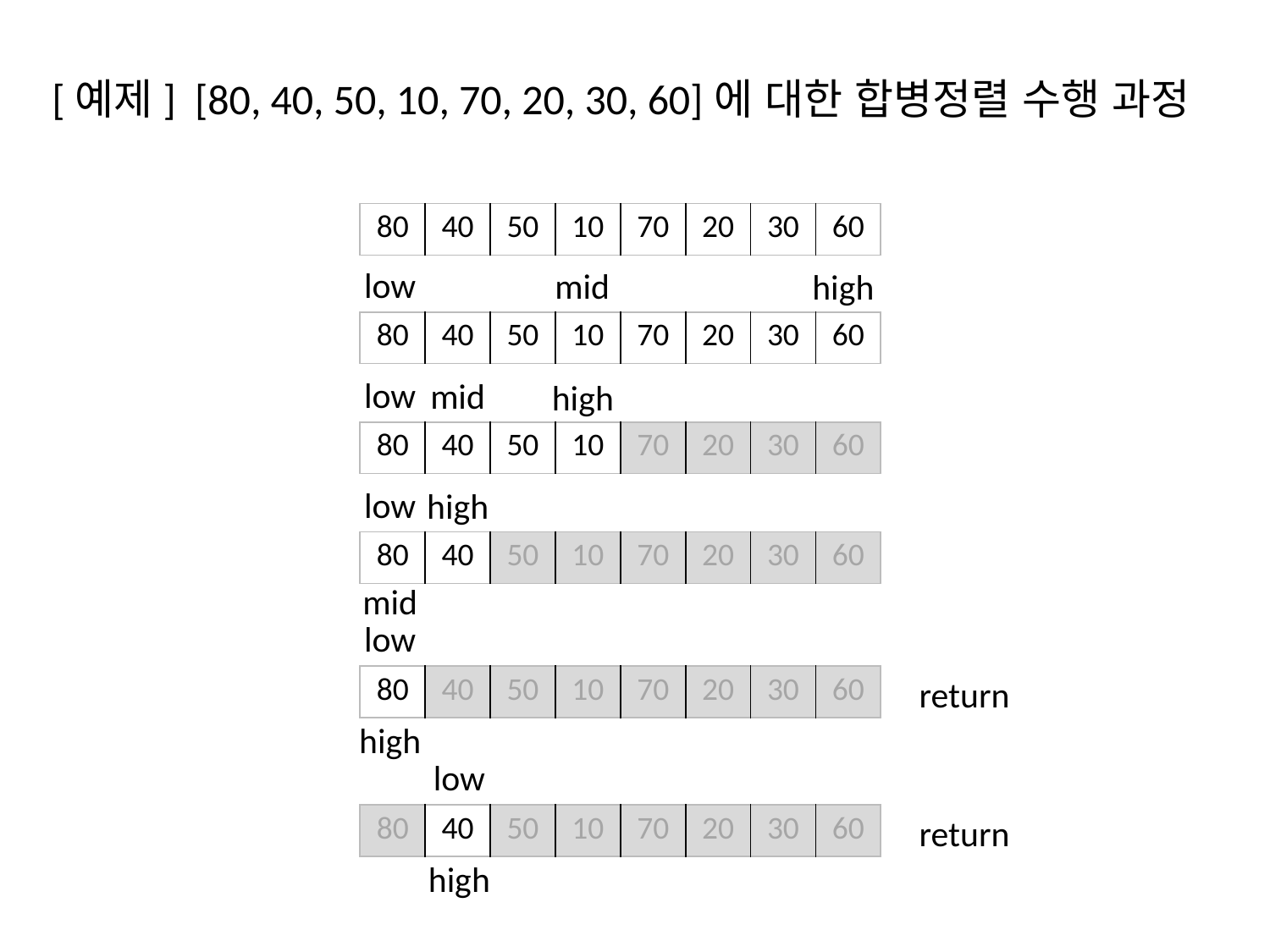

[예제]  [80, 40, 50, 10, 70, 20, 30, 60]에 대한 합병정렬 수행 과정
| 80 | 40 | 50 | 10 | 70 | 20 | 30 | 60 |
| --- | --- | --- | --- | --- | --- | --- | --- |
low
mid
high
| 80 | 40 | 50 | 10 | 70 | 20 | 30 | 60 |
| --- | --- | --- | --- | --- | --- | --- | --- |
low
mid
high
| 80 | 40 | 50 | 10 | 70 | 20 | 30 | 60 |
| --- | --- | --- | --- | --- | --- | --- | --- |
low
high
| 80 | 40 | 50 | 10 | 70 | 20 | 30 | 60 |
| --- | --- | --- | --- | --- | --- | --- | --- |
mid
low
| 80 | 40 | 50 | 10 | 70 | 20 | 30 | 60 |
| --- | --- | --- | --- | --- | --- | --- | --- |
return
high
low
| 80 | 40 | 50 | 10 | 70 | 20 | 30 | 60 |
| --- | --- | --- | --- | --- | --- | --- | --- |
return
high